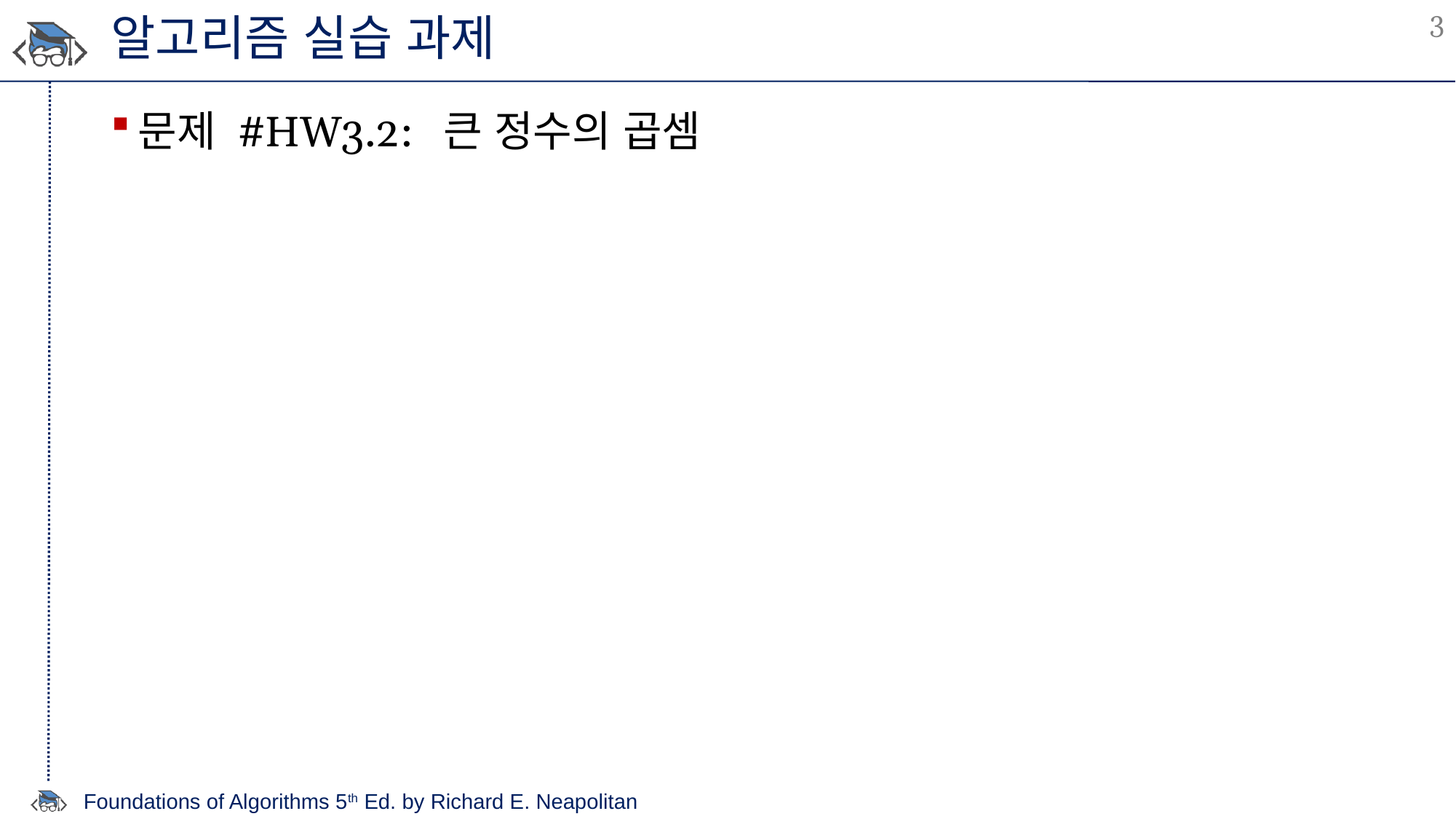

알고리즘 실습 과제
문제 #HW3.2:  큰 정수의 곱셈